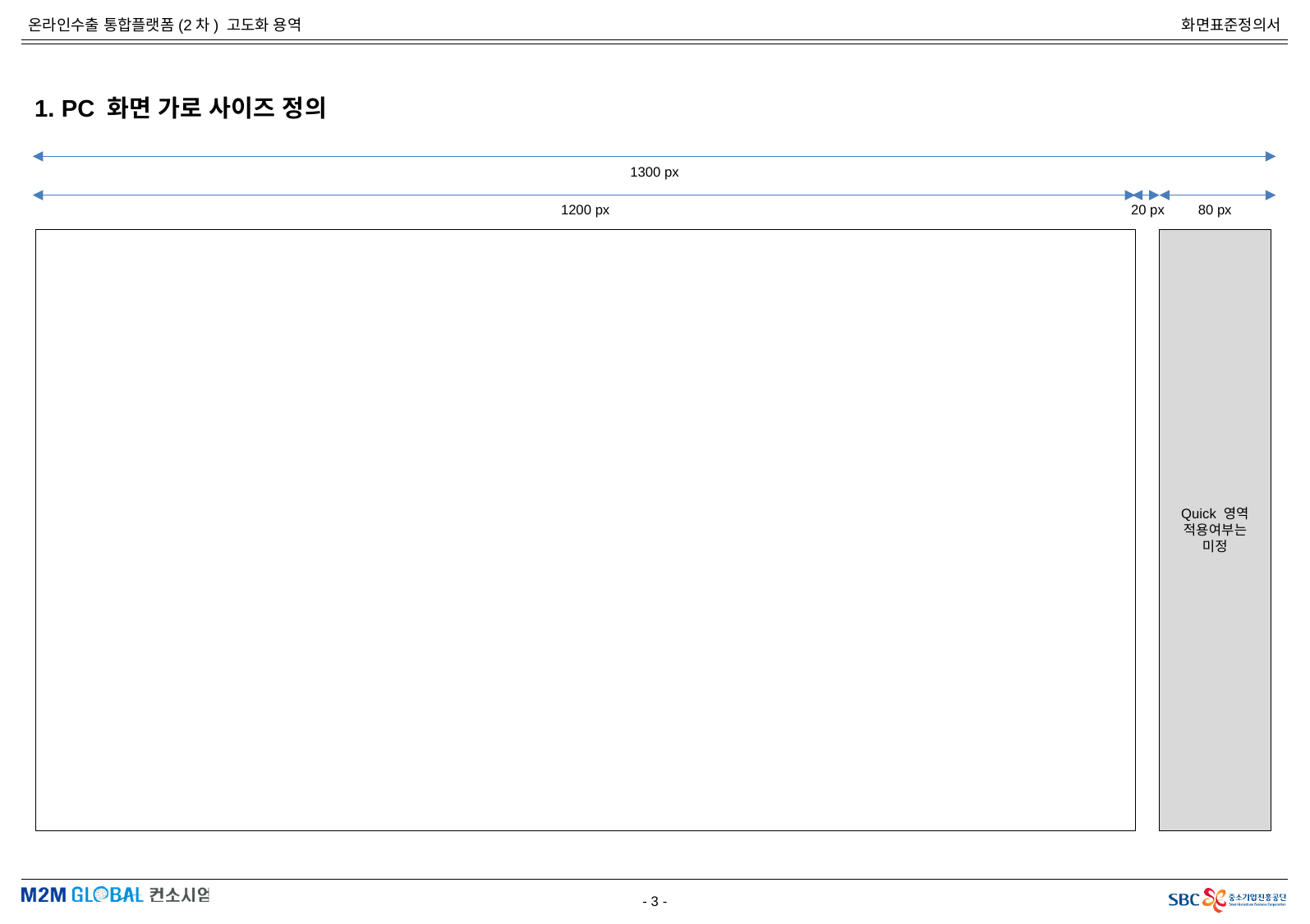

1. PC 화면 가로 사이즈 정의
1300 px
1200 px
20 px
80 px

Quick 영역
적용여부는
미정